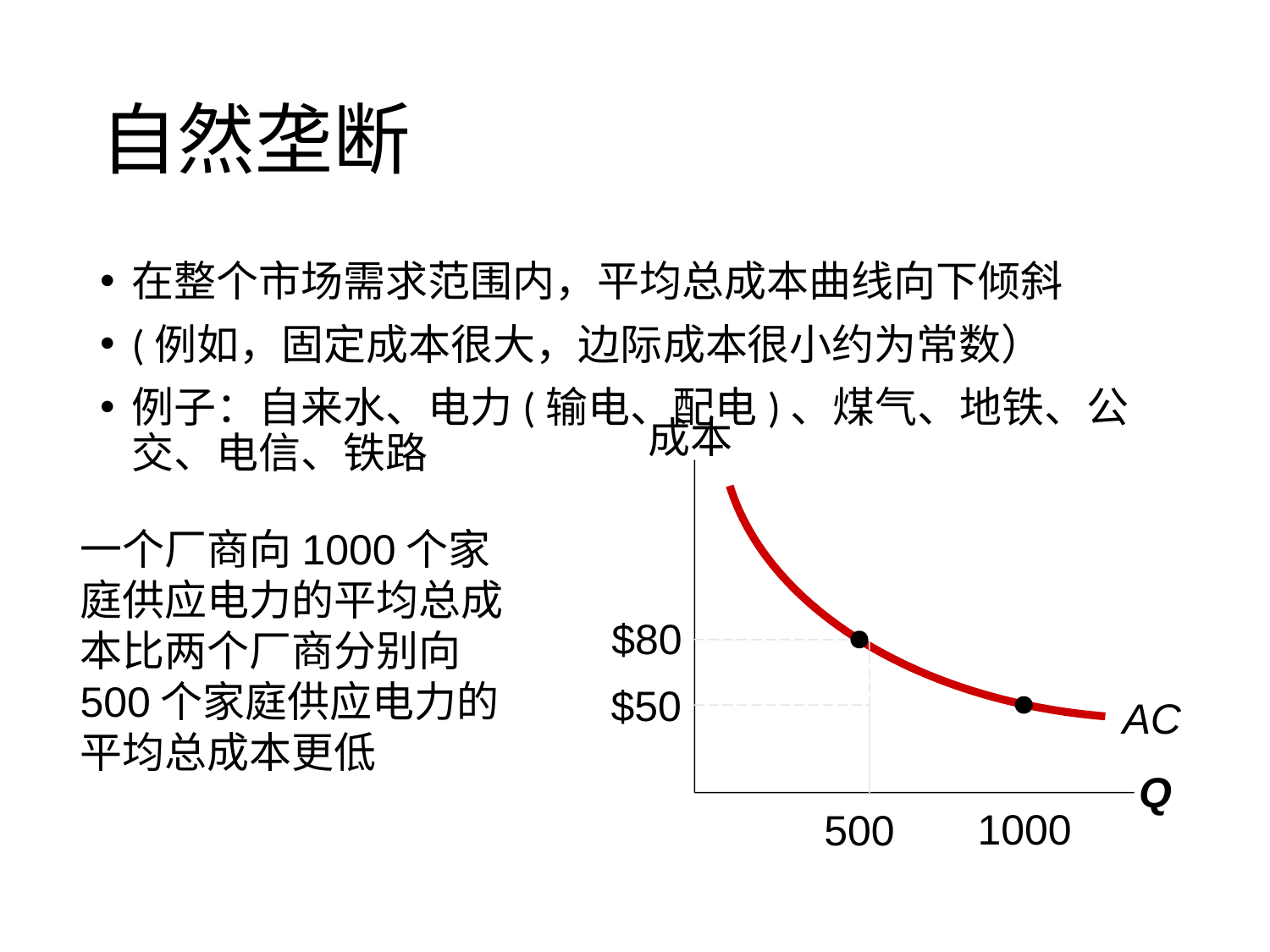

# 自然垄断

在整个市场需求范围内，平均总成本曲线向下倾斜
(例如，固定成本很大，边际成本很小约为常数）
例子：自来水、电力(输电、配电)、煤气、地铁、公交、电信、铁路

成本

Q

AC
一个厂商向1000个家庭供应电力的平均总成本比两个厂商分别向500个家庭供应电力的平均总成本更低
$80

500
$50

1000